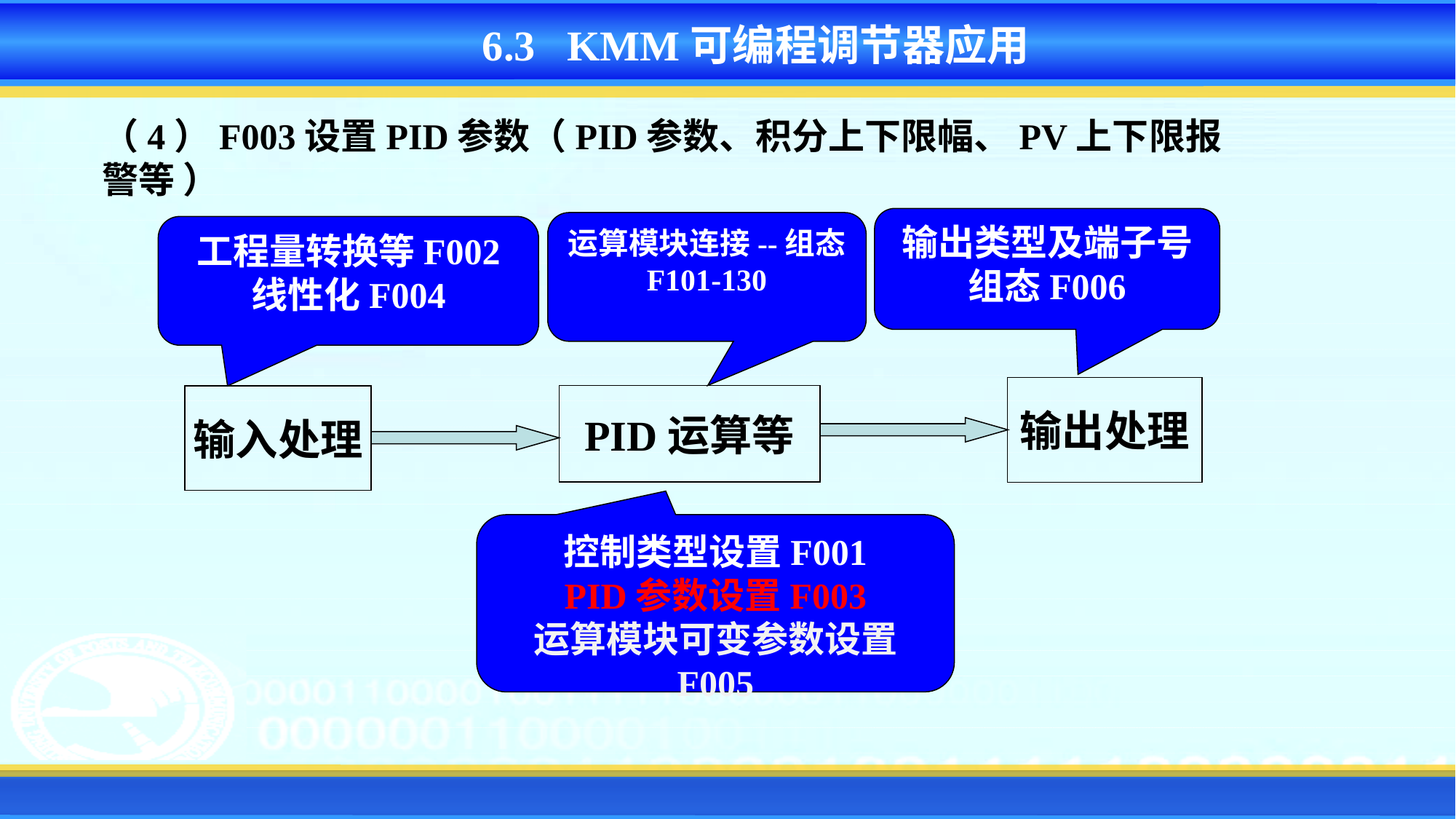

6.3   KMM可编程调节器应用
（4）F003设置PID参数（PID参数、积分上下限幅、PV上下限报警等 ）
输出类型及端子号组态F006
运算模块连接--组态
F101-130

工程量转换等F002
线性化F004

输出处理
PID运算等
输入处理

控制类型设置F001
PID参数设置F003
运算模块可变参数设置
F005